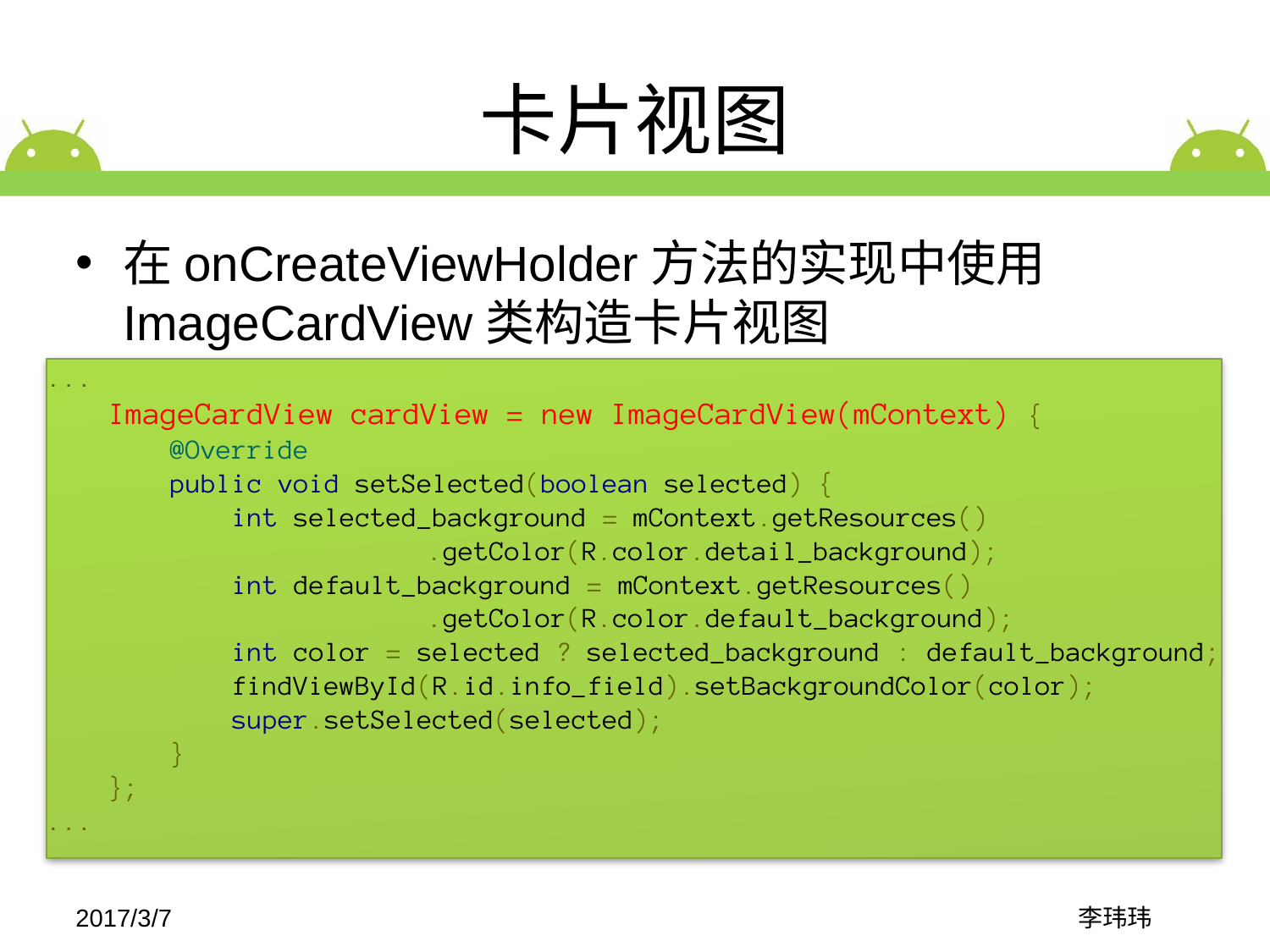

# 卡片视图
在onCreateViewHolder方法的实现中使用ImageCardView类构造卡片视图
被选择时尺寸放大
被选择时修改颜色
...
    ImageCardView cardView = new ImageCardView(mContext) {
        @Override
        public void setSelected(boolean selected) {
            int selected_background = mContext.getResources()
			.getColor(R.color.detail_background);
            int default_background = mContext.getResources()
			.getColor(R.color.default_background);
            int color = selected ? selected_background : default_background;
            findViewById(R.id.info_field).setBackgroundColor(color);
            super.setSelected(selected);
        }
    };
...